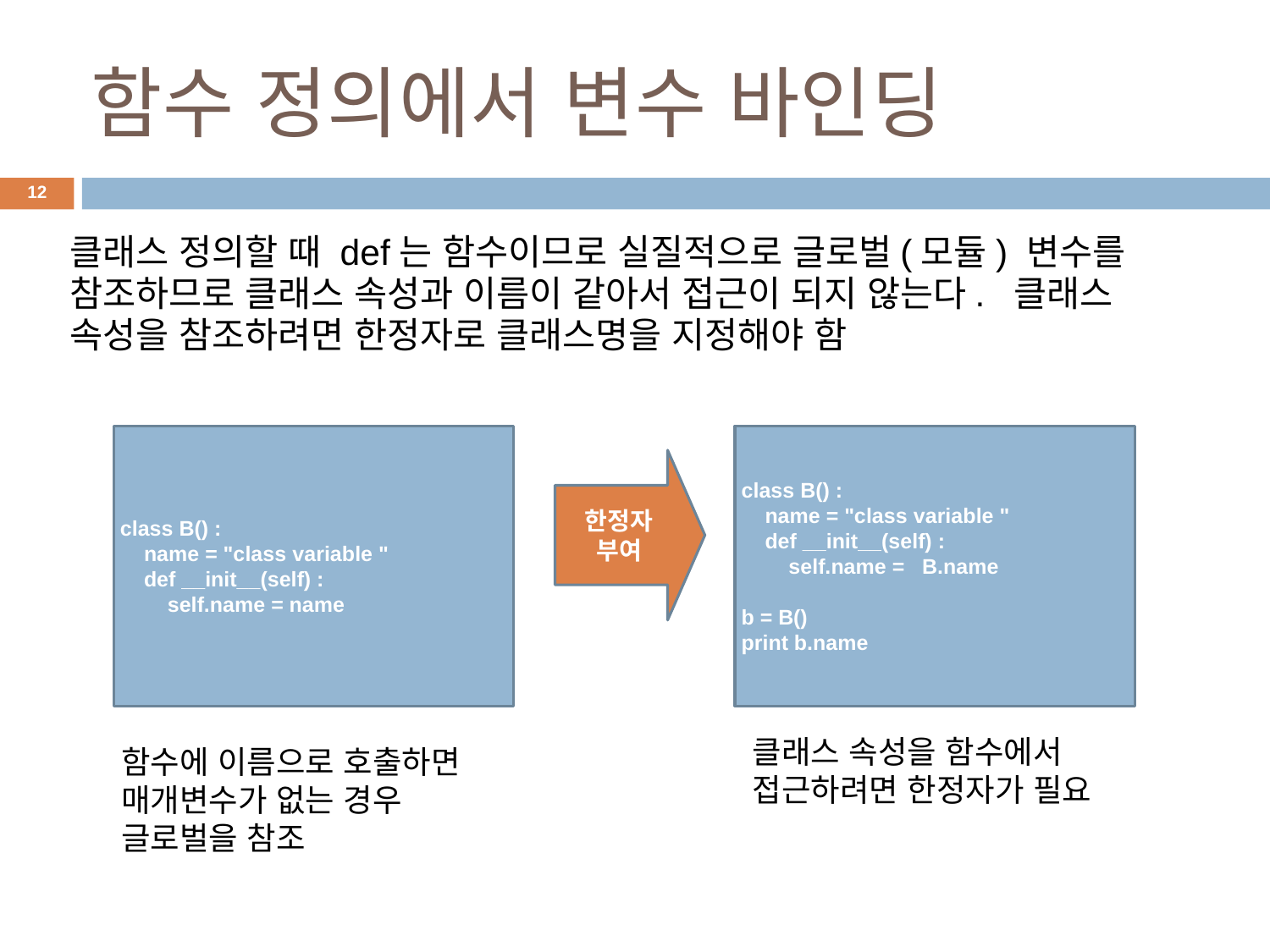

# 함수 정의에서 변수 바인딩
12
클래스 정의할 때 def는 함수이므로 실질적으로 글로벌(모듈) 변수를 참조하므로 클래스 속성과 이름이 같아서 접근이 되지 않는다.  클래스 속성을 참조하려면 한정자로 클래스명을 지정해야 함

class B() :
    name = "class variable "
    def __init__(self) :
        self.name = name

class B() :
    name = "class variable "
    def __init__(self) :
        self.name =   B.name

b = B()
print b.name

한정자
부여
클래스 속성을 함수에서 접근하려면 한정자가 필요
함수에 이름으로 호출하면 매개변수가 없는 경우 글로벌을 참조